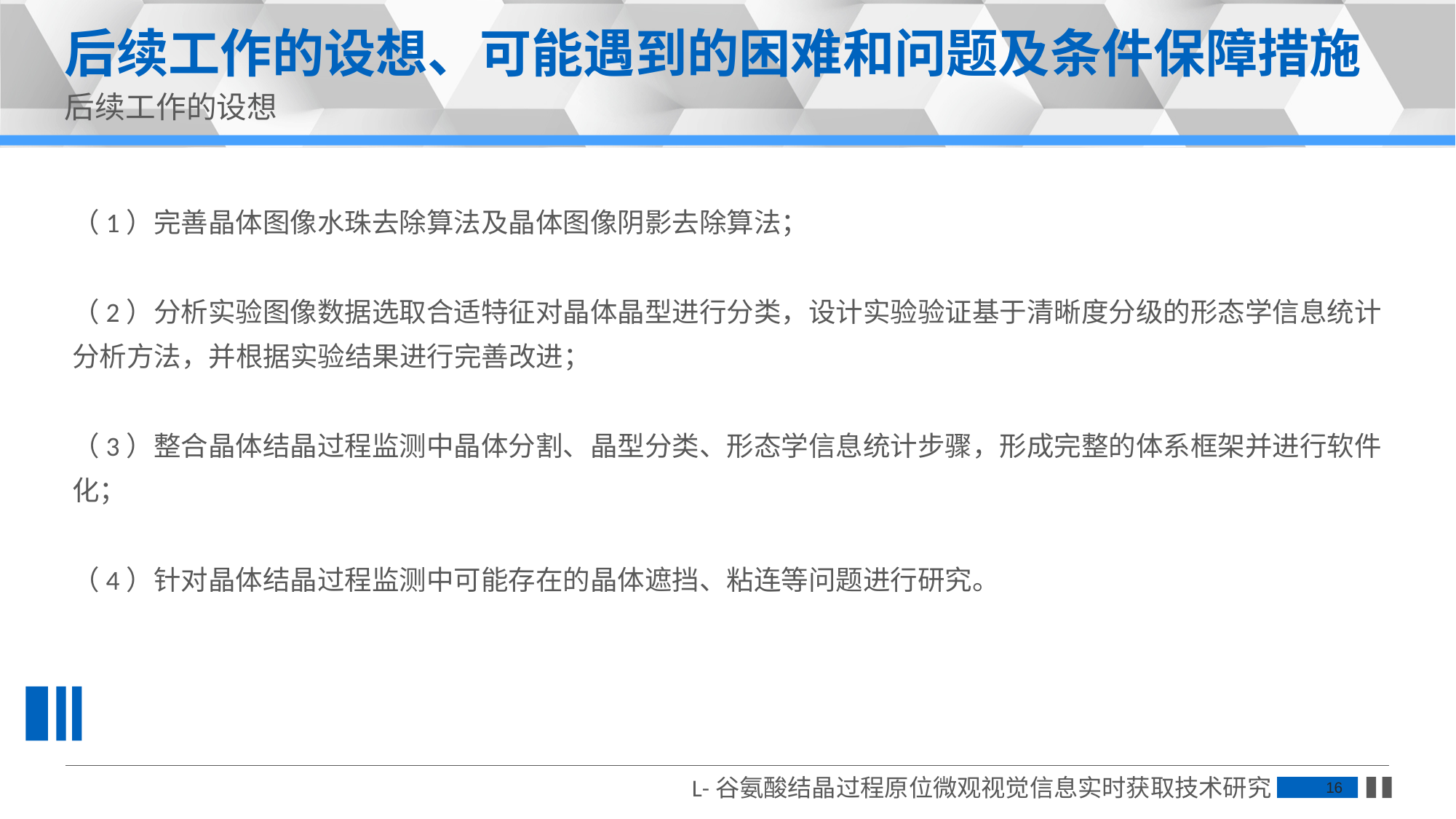

后续工作的设想、可能遇到的困难和问题及条件保障措施
后续工作的设想
（1）完善晶体图像水珠去除算法及晶体图像阴影去除算法；

（2）分析实验图像数据选取合适特征对晶体晶型进行分类，设计实验验证基于清晰度分级的形态学信息统计
分析方法，并根据实验结果进行完善改进；

（3）整合晶体结晶过程监测中晶体分割、晶型分类、形态学信息统计步骤，形成完整的体系框架并进行软件
化；

（4）针对晶体结晶过程监测中可能存在的晶体遮挡、粘连等问题进行研究。

L-谷氨酸结晶过程原位微观视觉信息实时获取技术研究
16